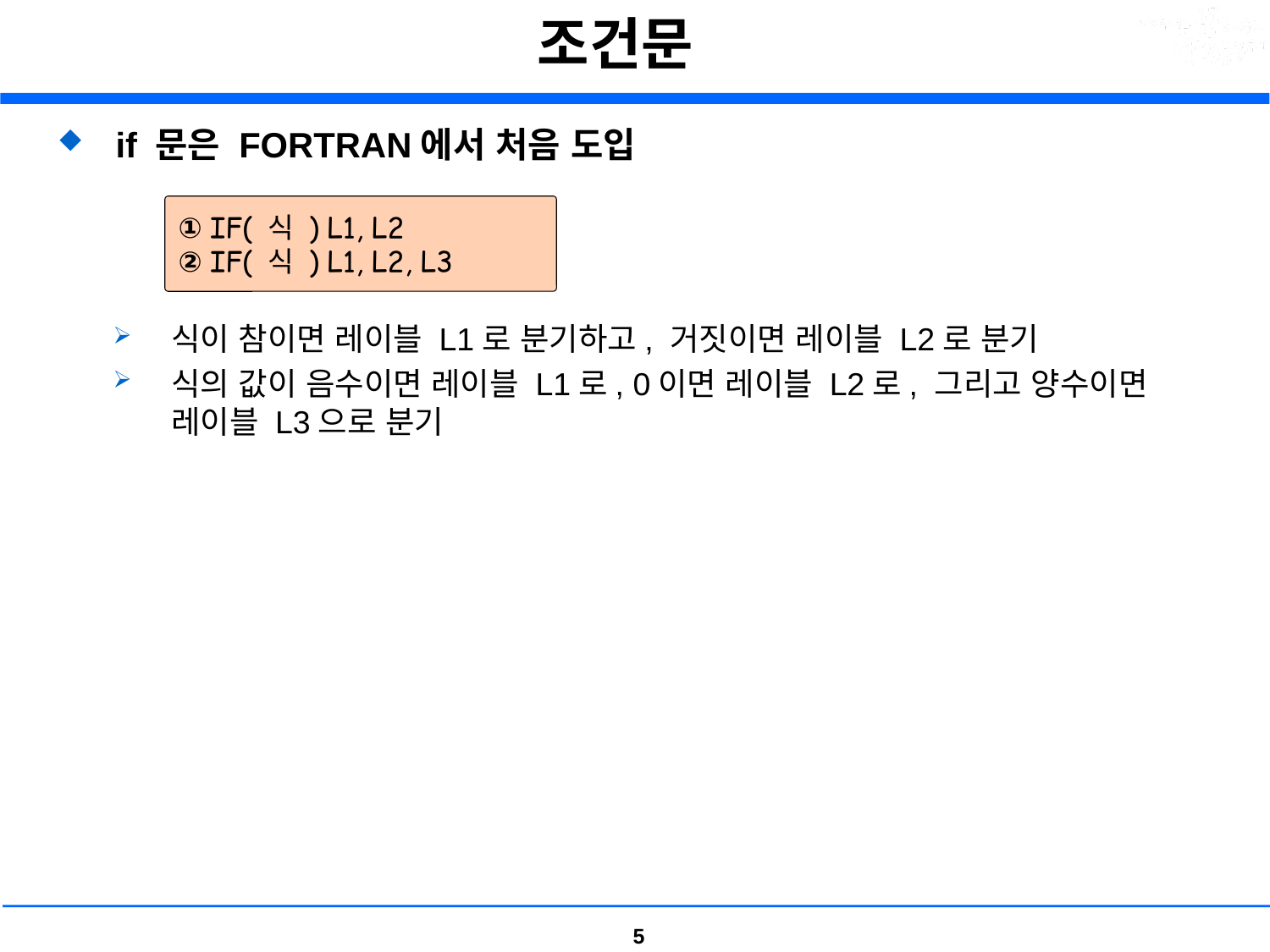

# 조건문
if 문은 FORTRAN에서 처음 도입

식이 참이면 레이블 L1로 분기하고, 거짓이면 레이블 L2로 분기
식의 값이 음수이면 레이블 L1로, 0이면 레이블 L2로, 그리고 양수이면 레이블 L3으로 분기

① IF( 식 ) L1, L2
② IF( 식 ) L1, L2, L3